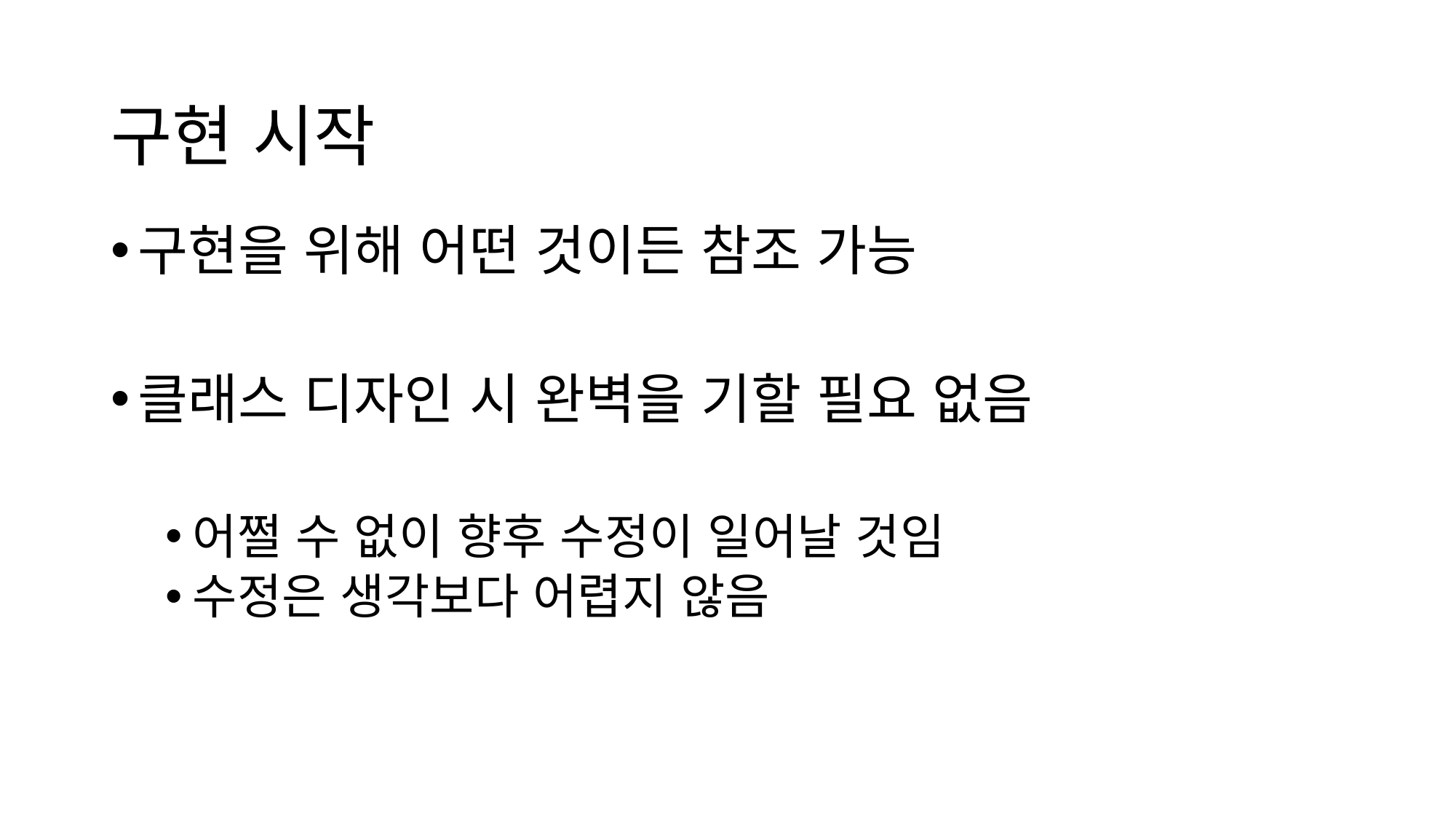

# 구현 시작
구현을 위해 어떤 것이든 참조 가능

클래스 디자인 시 완벽을 기할 필요 없음

어쩔 수 없이 향후 수정이 일어날 것임
수정은 생각보다 어렵지 않음